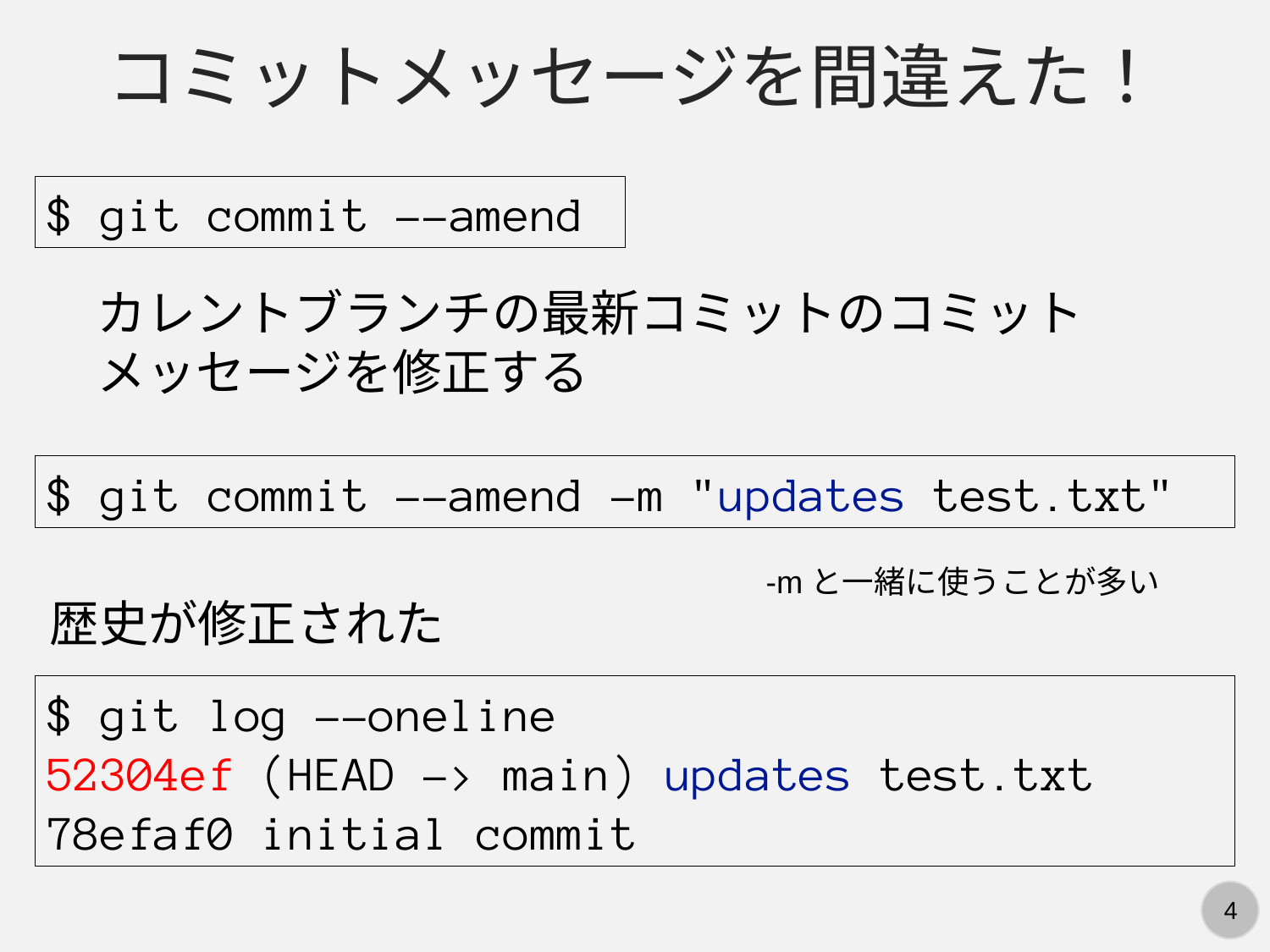

コミットメッセージを間違えた！
$ git commit --amend
カレントブランチの最新コミットのコミットメッセージを修正する
$ git commit --amend -m "updates test.txt"
-mと一緒に使うことが多い
歴史が修正された
$ git log --oneline
52304ef (HEAD -> main) updates test.txt
78efaf0 initial commit